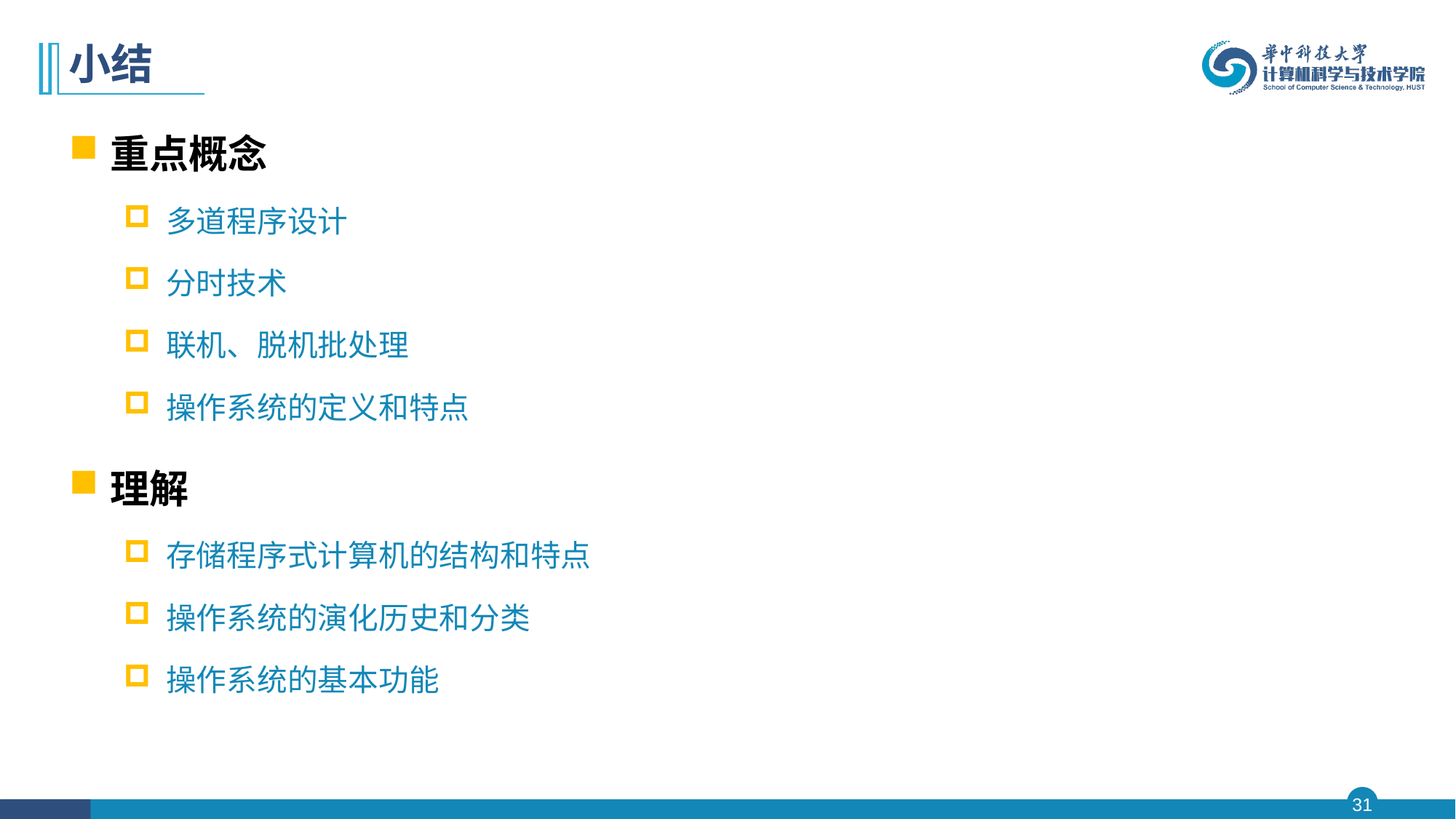

# 小结
重点概念
多道程序设计
分时技术
联机、脱机批处理
操作系统的定义和特点
理解
存储程序式计算机的结构和特点
操作系统的演化历史和分类
操作系统的基本功能